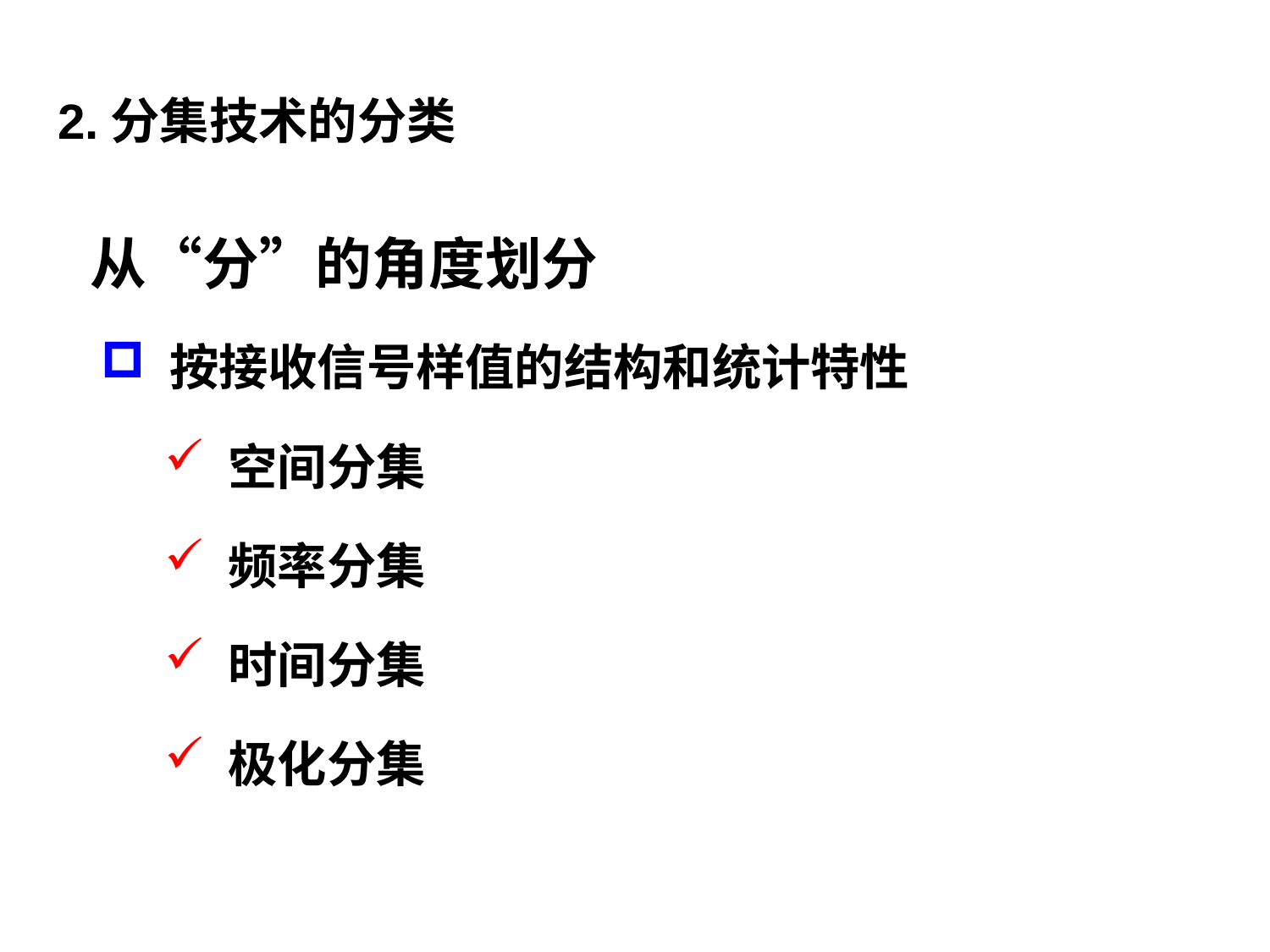

# 2.分集技术的分类
   从“分”的角度划分
 按接收信号样值的结构和统计特性
 空间分集
 频率分集
 时间分集
 极化分集